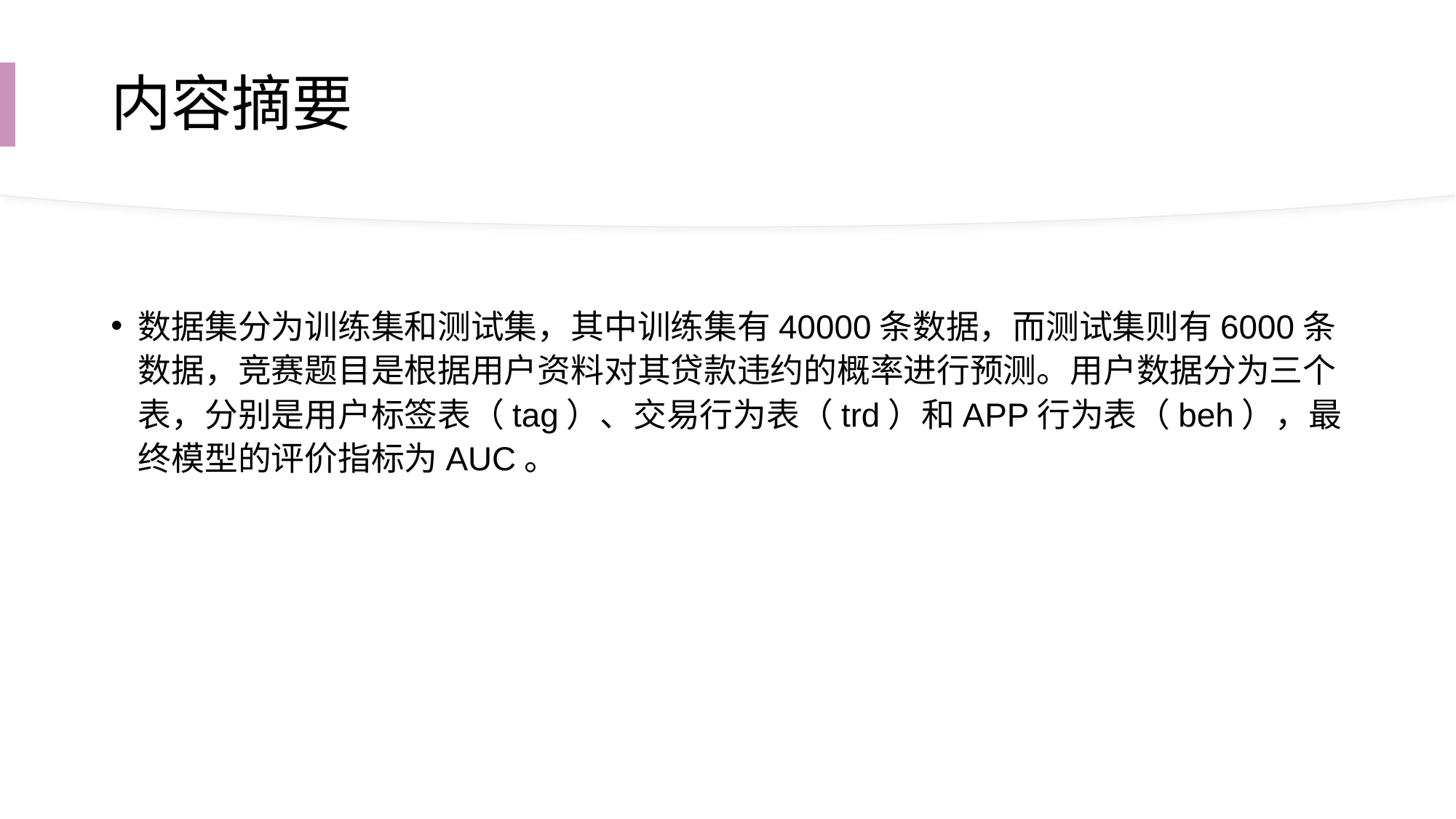

# 内容摘要

数据集分为训练集和测试集，其中训练集有40000条数据，而测试集则有6000条数据，竞赛题目是根据用户资料对其贷款违约的概率进行预测。用户数据分为三个表，分别是用户标签表（tag）、交易行为表（trd）和APP行为表（beh），最终模型的评价指标为AUC。